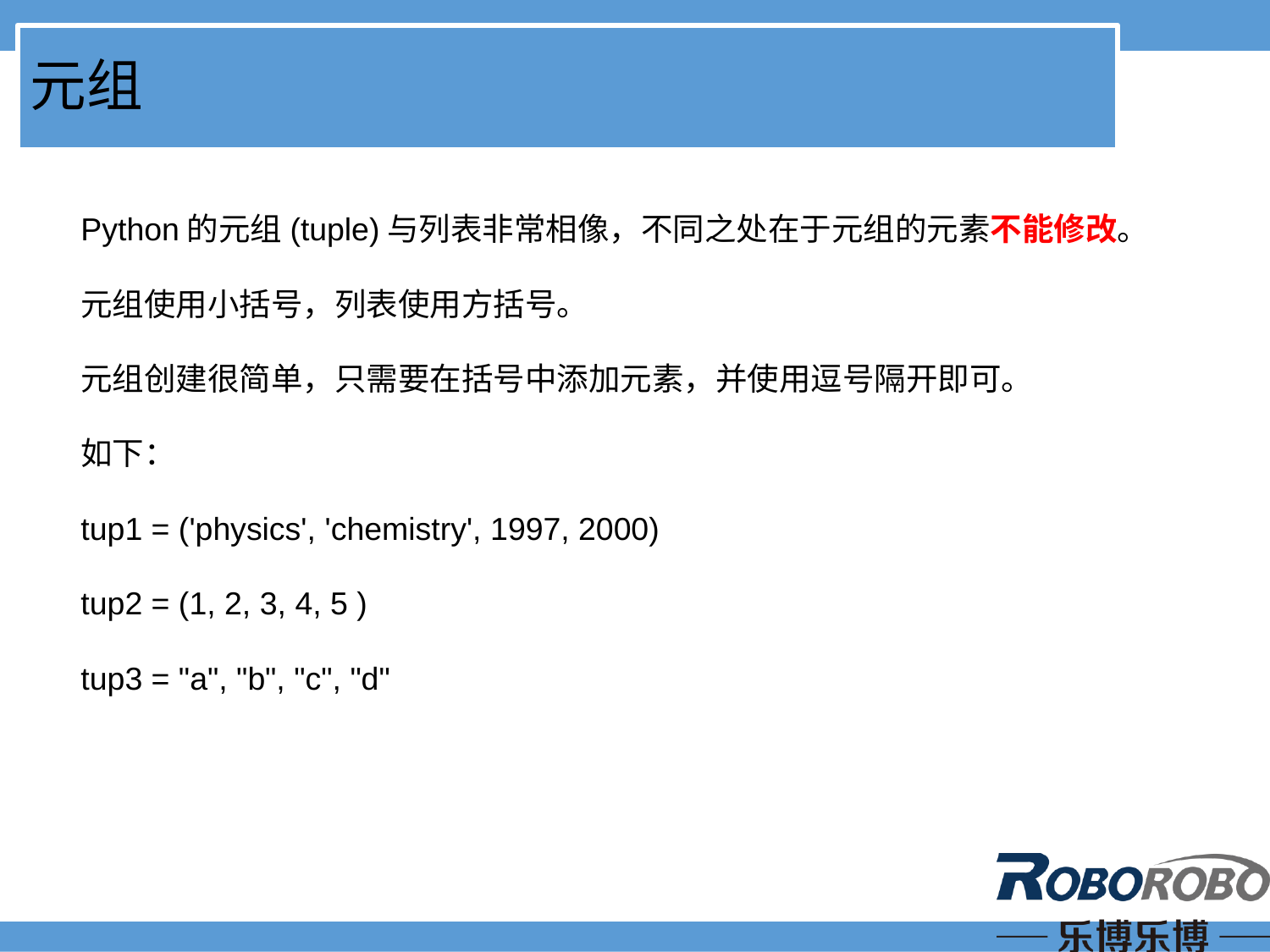

# 元组
Python的元组(tuple)与列表非常相像，不同之处在于元组的元素不能修改。
元组使用小括号，列表使用方括号。
元组创建很简单，只需要在括号中添加元素，并使用逗号隔开即可。
如下：
tup1 = ('physics', 'chemistry', 1997, 2000)
tup2 = (1, 2, 3, 4, 5 )
tup3 = "a", "b", "c", "d"